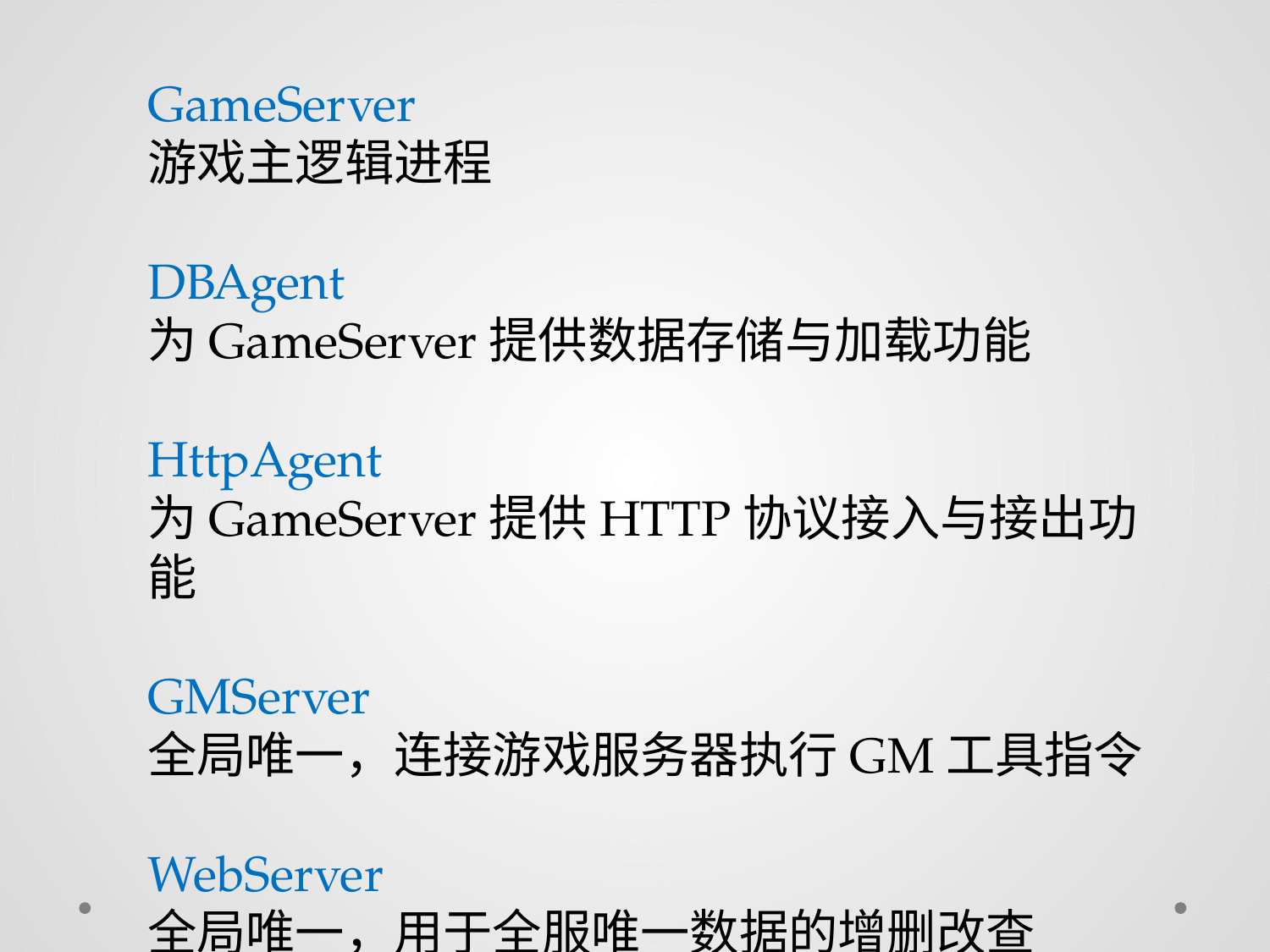

GameServer
游戏主逻辑进程

DBAgent
为GameServer提供数据存储与加载功能

HttpAgent
为GameServer提供HTTP协议接入与接出功能

GMServer
全局唯一，连接游戏服务器执行GM工具指令

WebServer
全局唯一，用于全服唯一数据的增删改查